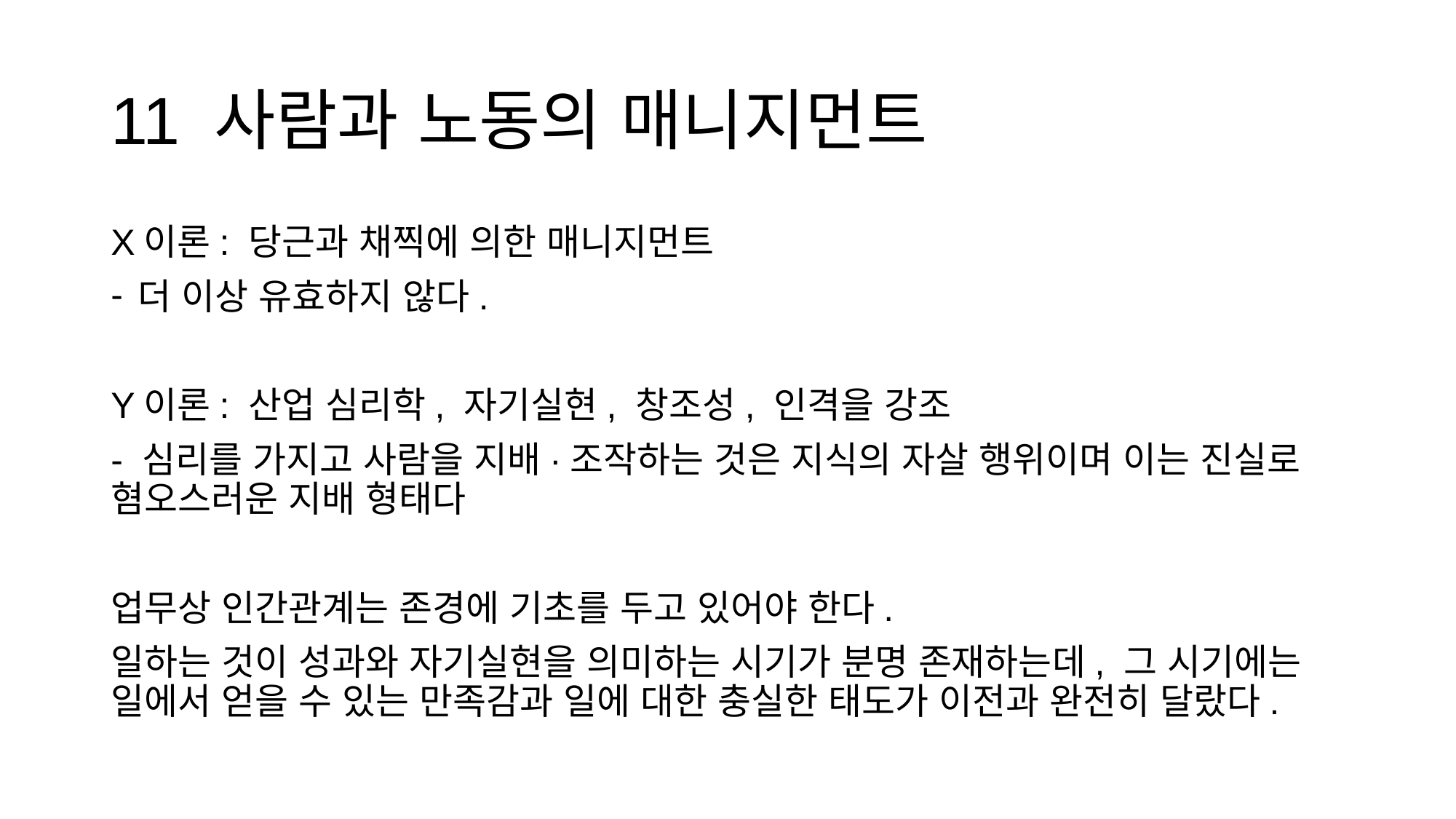

# 11 사람과 노동의 매니지먼트
X이론: 당근과 채찍에 의한 매니지먼트
더 이상 유효하지 않다.

Y이론: 산업 심리학, 자기실현, 창조성, 인격을 강조
- 심리를 가지고 사람을 지배·조작하는 것은 지식의 자살 행위이며 이는 진실로 혐오스러운 지배 형태다

업무상 인간관계는 존경에 기초를 두고 있어야 한다.
일하는 것이 성과와 자기실현을 의미하는 시기가 분명 존재하는데, 그 시기에는 일에서 얻을 수 있는 만족감과 일에 대한 충실한 태도가 이전과 완전히 달랐다.